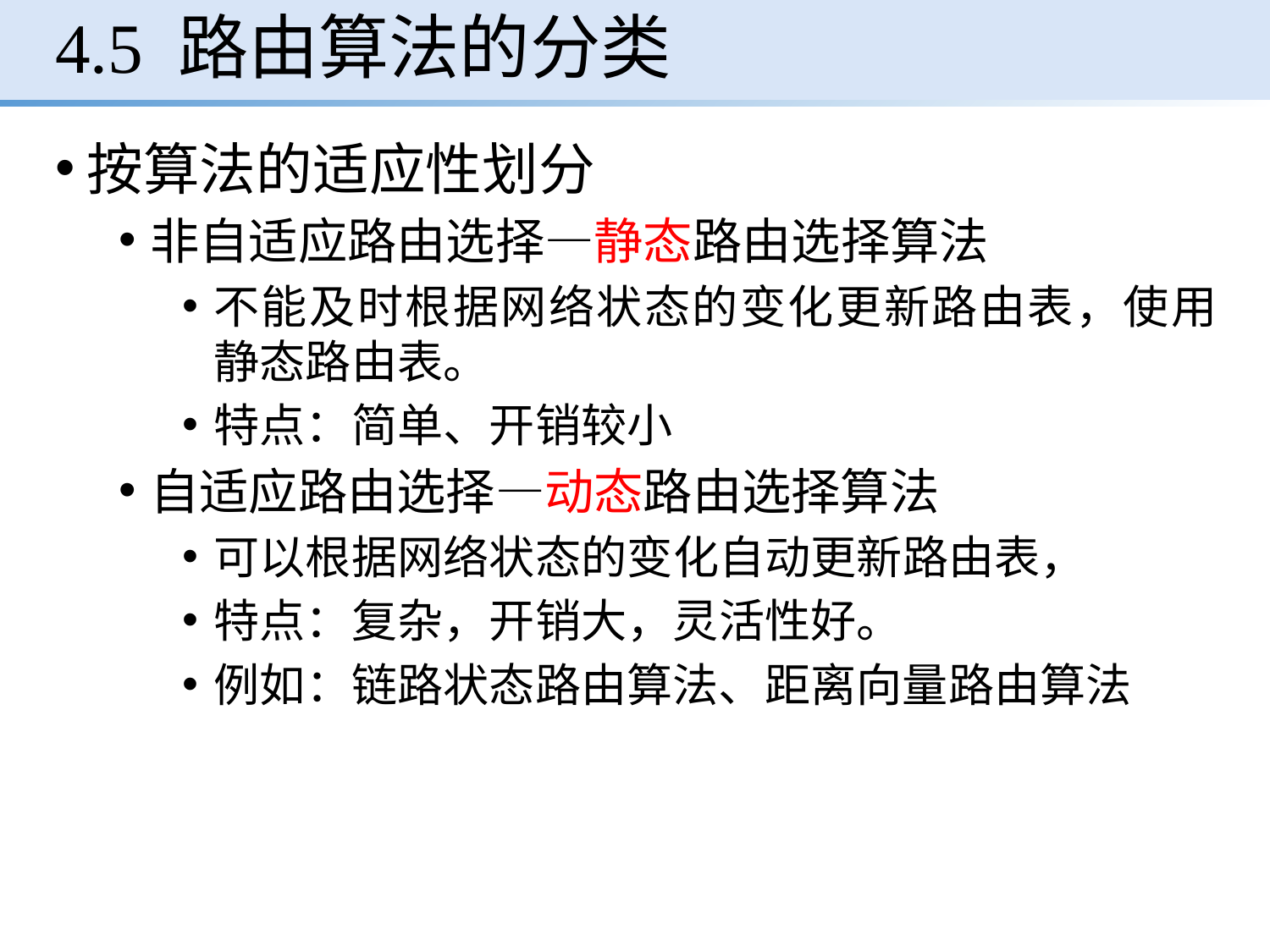

# 4.5 路由算法的分类
按算法的适应性划分
非自适应路由选择—静态路由选择算法
不能及时根据网络状态的变化更新路由表，使用静态路由表。
特点：简单、开销较小
自适应路由选择—动态路由选择算法
可以根据网络状态的变化自动更新路由表，
特点：复杂，开销大，灵活性好。
例如：链路状态路由算法、距离向量路由算法